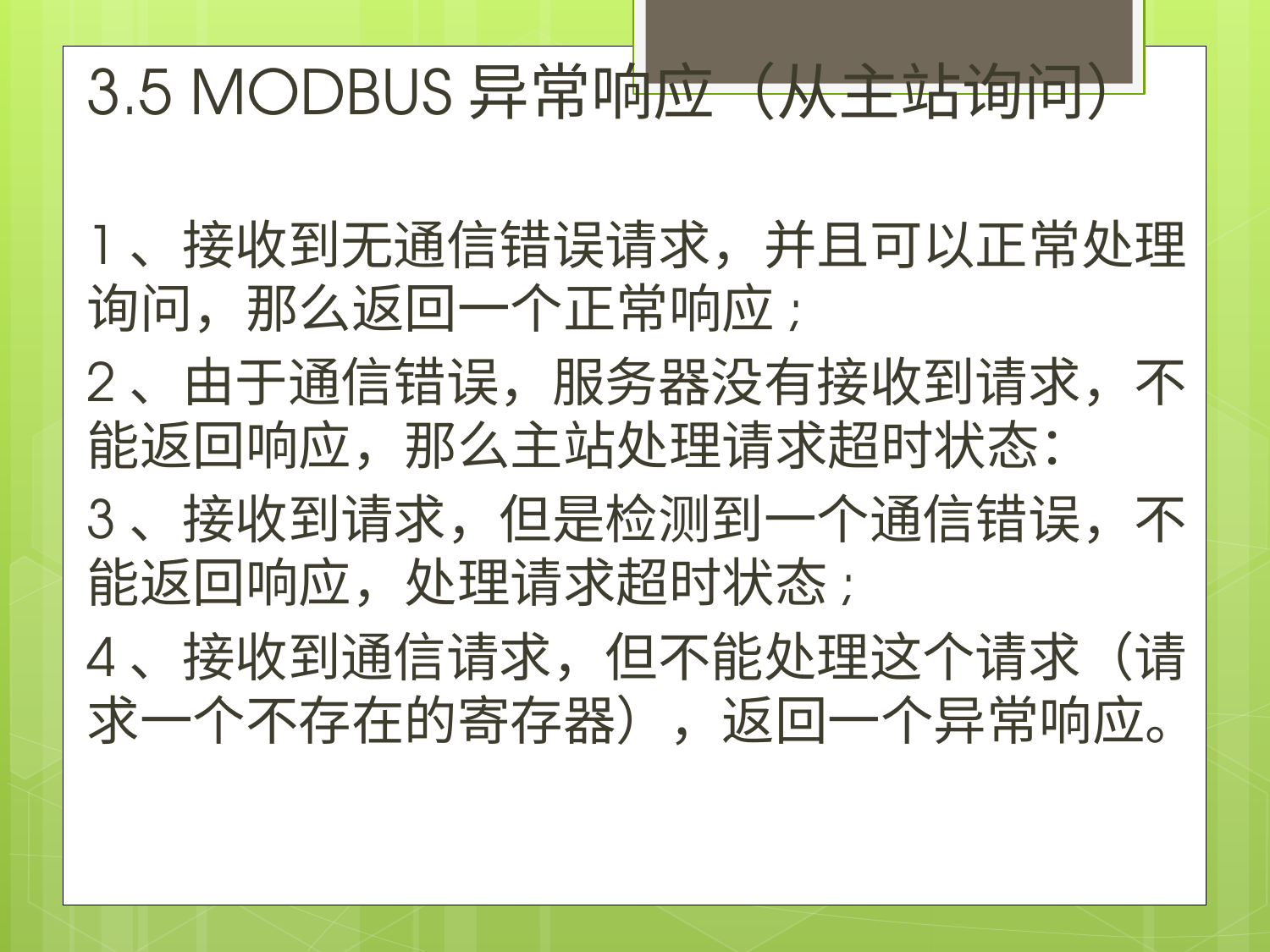

3.5 MODBUS异常响应（从主站询问）

1、接收到无通信错误请求，并且可以正常处理询问，那么返回一个正常响应;
2、由于通信错误，服务器没有接收到请求，不能返回响应，那么主站处理请求超时状态：
3、接收到请求，但是检测到一个通信错误，不能返回响应，处理请求超时状态;
4、接收到通信请求，但不能处理这个请求（请求一个不存在的寄存器），返回一个异常响应。